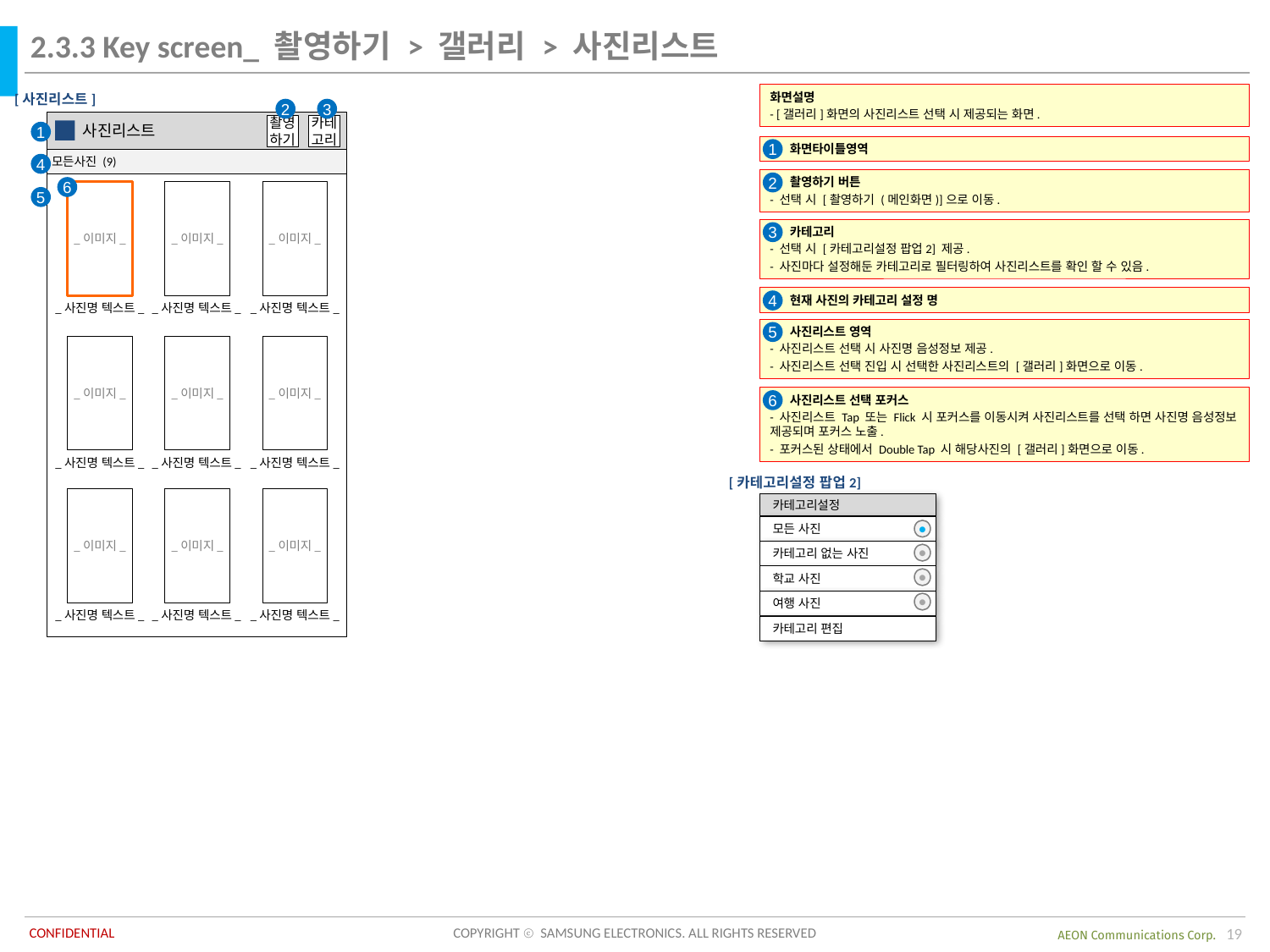

2.3.3 Key screen_ 촬영하기 > 갤러리 > 사진리스트
화면설명
- [갤러리]화면의 사진리스트 선택 시 제공되는 화면.
[사진리스트]
2
3

         사진리스트
촬영
하기
카테
고리

모든사진 (9)
_이미지_
_이미지_
_이미지_
_사진명 텍스트_
_사진명 텍스트_
_사진명 텍스트_
_이미지_
_이미지_
_이미지_
_사진명 텍스트_
_사진명 텍스트_
_사진명 텍스트_
_이미지_
_이미지_
_이미지_
_사진명 텍스트_
_사진명 텍스트_
_사진명 텍스트_
1
     화면타이틀영역
1
4
     촬영하기 버튼
- 선택 시 [촬영하기 (메인화면)]으로 이동.
2
6
5
     카테고리
- 선택 시 [카테고리설정 팝업2] 제공.
- 사진마다 설정해둔 카테고리로 필터링하여 사진리스트를 확인 할 수 있음.
3
     현재 사진의 카테고리 설정 명
4
     사진리스트 영역
- 사진리스트 선택 시 사진명 음성정보 제공.
- 사진리스트 선택 진입 시 선택한 사진리스트의 [갤러리]화면으로 이동.
5
     사진리스트 선택 포커스
- 사진리스트 Tap 또는 Flick 시 포커스를 이동시켜 사진리스트를 선택 하면 사진명 음성정보 제공되며 포커스 노출.
- 포커스된 상태에서 Double Tap 시 해당사진의 [갤러리]화면으로 이동.
6
[카테고리설정 팝업2]
카테고리설정
모든 사진
카테고리 없는 사진
학교 사진
여행 사진
카테고리 편집
●
●
●
●
19